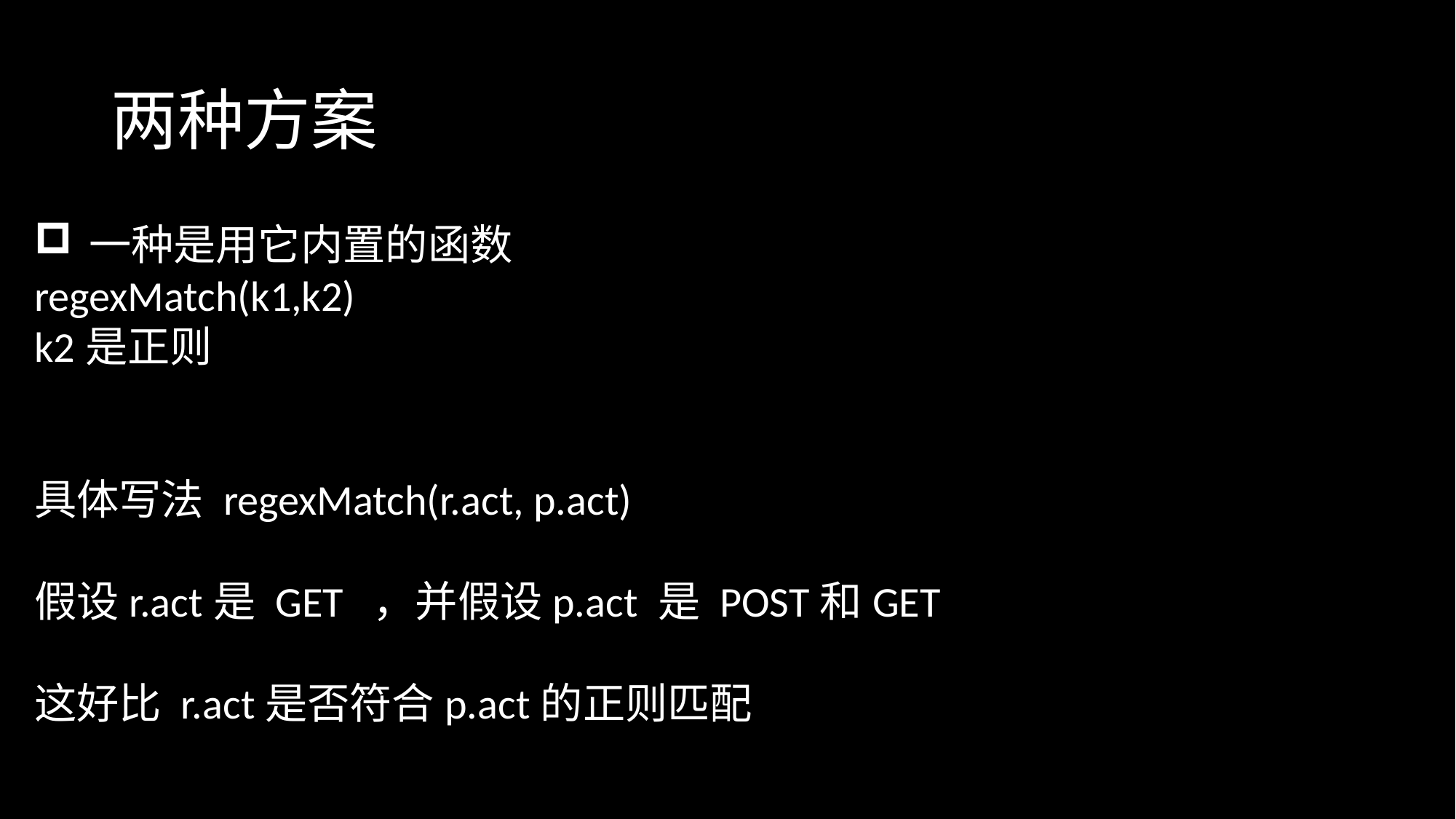

# 两种方案
一种是用它内置的函数
regexMatch(k1,k2)
k2是正则

具体写法 regexMatch(r.act, p.act)

假设r.act是 GET  ，并假设p.act 是 POST和GET

这好比 r.act是否符合p.act的正则匹配